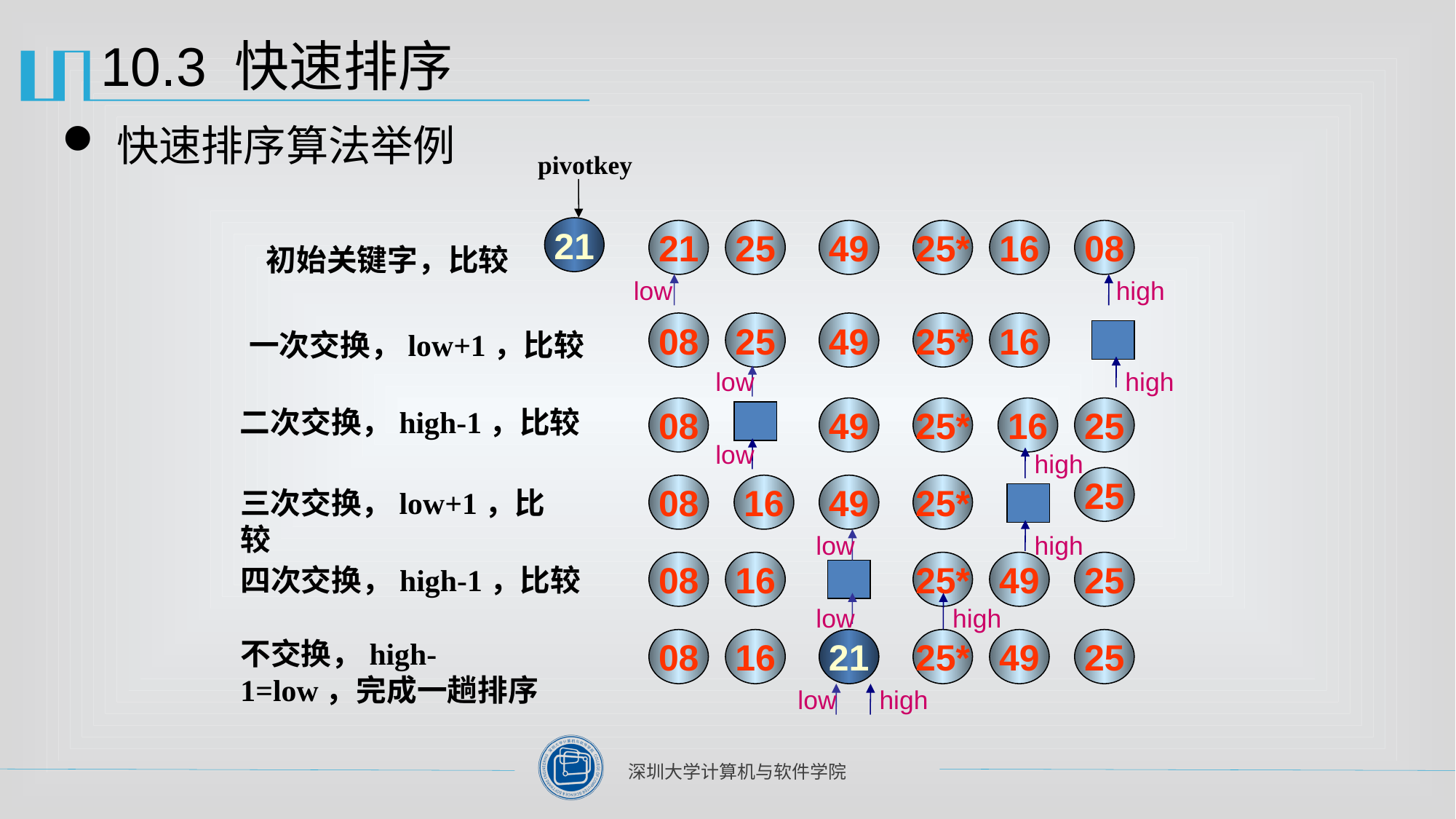

# 10.3 快速排序
快速排序算法举例

pivotkey

21
21
25
49
25*
16
08
初始关键字，比较

low
high
08
25
49
25*
16
一次交换，low+1，比较

low
high

二次交换，high-1，比较
08
49
25*
16
25

low

high
25
08
16
49
25*
三次交换，low+1，比较

low

high
08
16
25*
49
25
四次交换，high-1，比较

low
high
不交换，high-1=low，完成一趟排序
08
16
21
25*
49
25

low
high
36